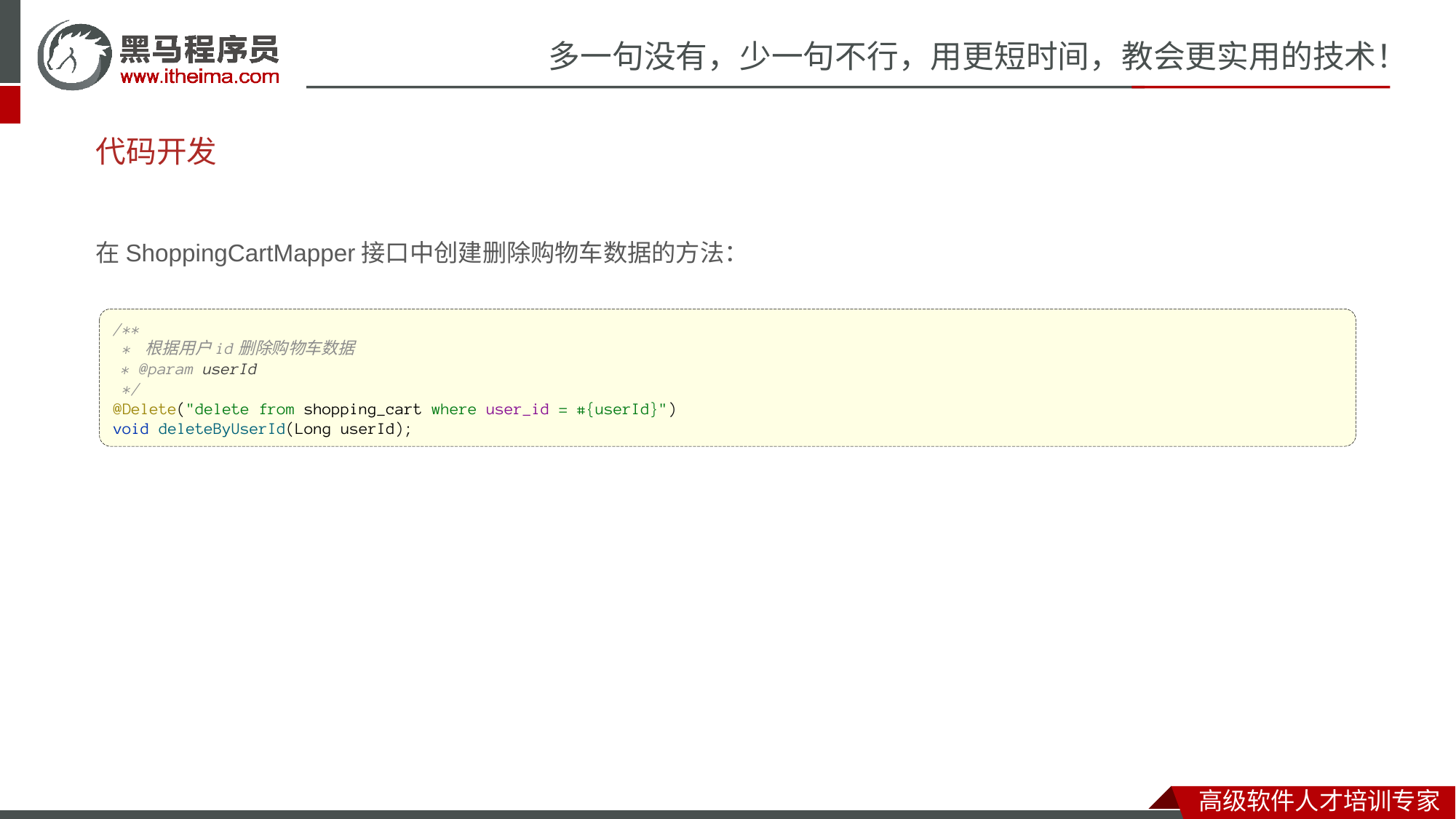

# 代码开发
在ShoppingCartMapper接口中创建删除购物车数据的方法：
/**
 * 根据用户id删除购物车数据
 * @param userId
 */
@Delete("delete from shopping_cart where user_id = #{userId}")
void deleteByUserId(Long userId);